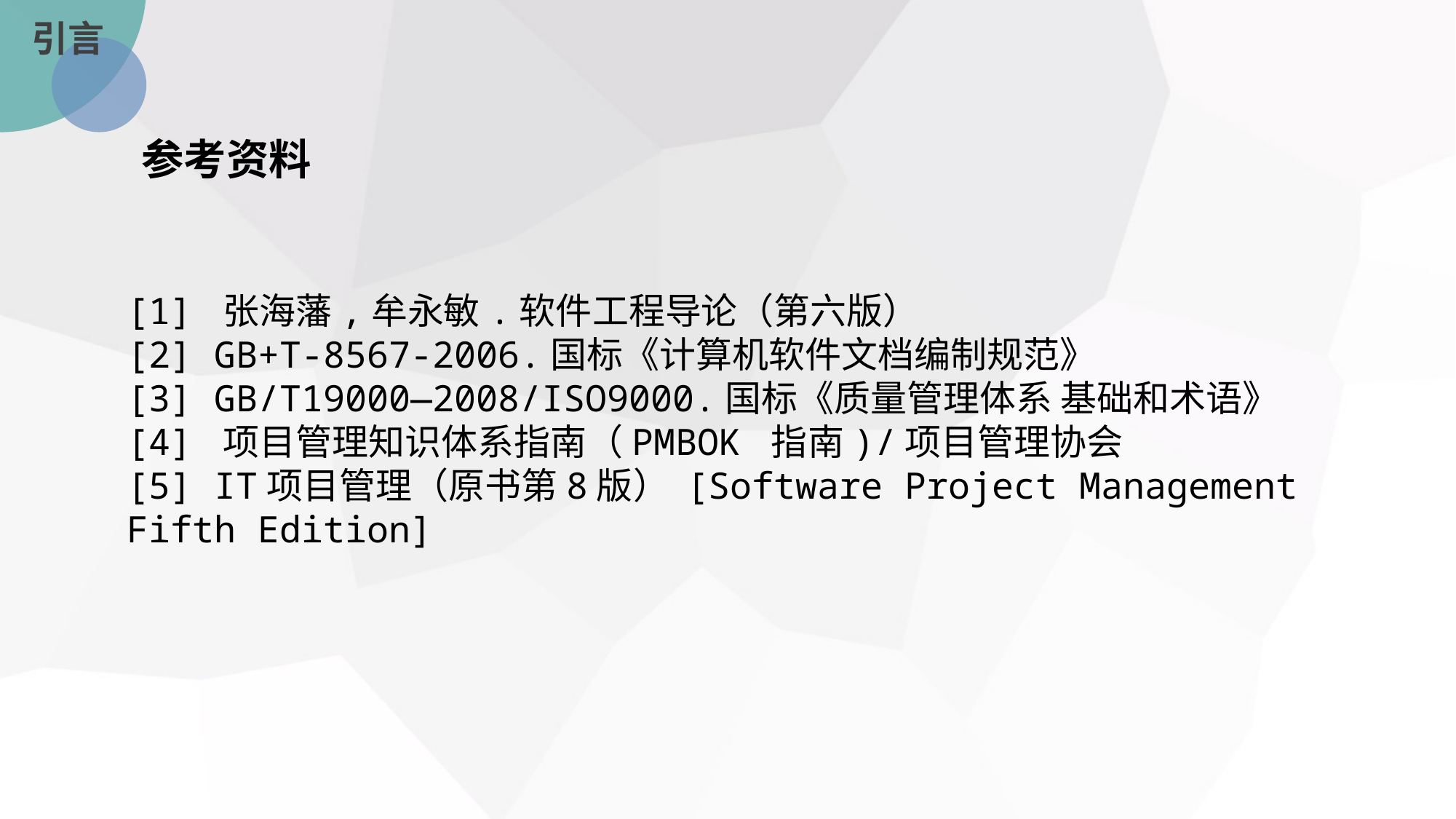

引言

参考资料

[1] 张海藩,牟永敏.软件工程导论（第六版）
[2] GB+T-8567-2006.国标《计算机软件文档编制规范》
[3] GB/T19000—2008/ISO9000.国标《质量管理体系 基础和术语》
[4] 项目管理知识体系指南（PMBOK 指南)/项目管理协会
[5] IT项目管理（原书第8版） [Software Project Management Fifth Edition]